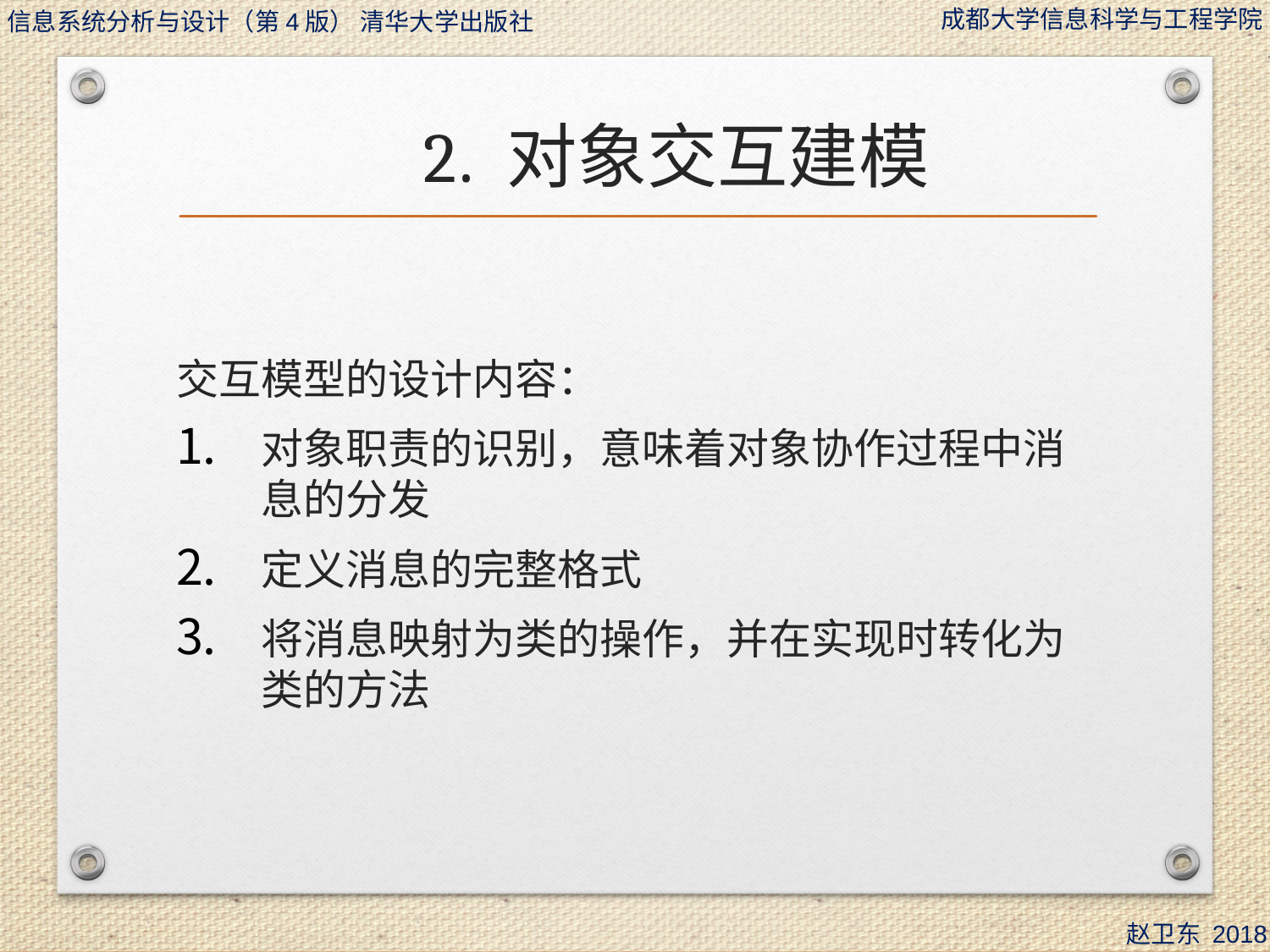

# 2. 对象交互建模
交互模型的设计内容：
对象职责的识别，意味着对象协作过程中消息的分发
定义消息的完整格式
将消息映射为类的操作，并在实现时转化为类的方法